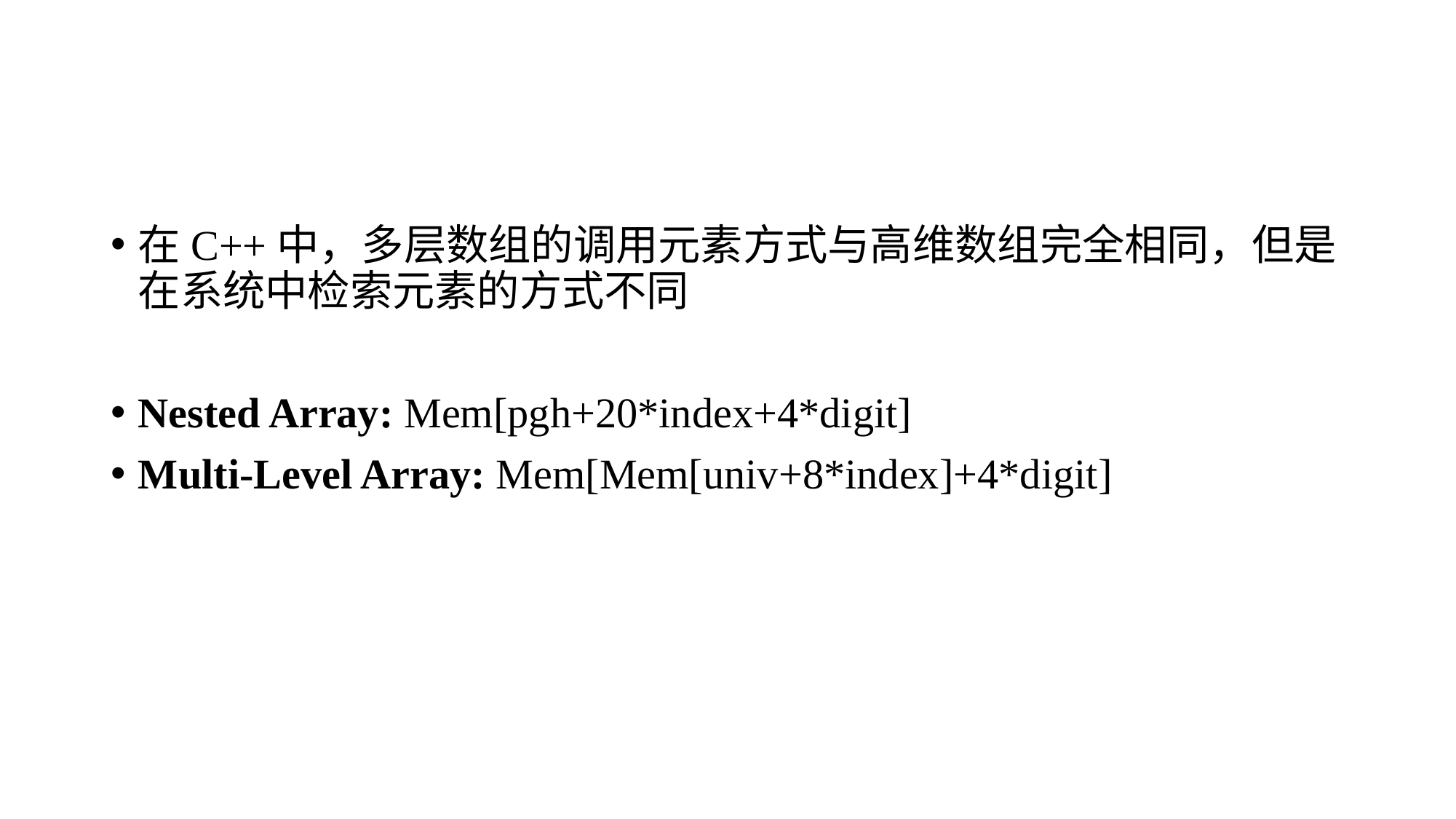

#
在C++中，多层数组的调用元素方式与高维数组完全相同，但是在系统中检索元素的方式不同

Nested Array: Mem[pgh+20*index+4*digit]
Multi-Level Array: Mem[Mem[univ+8*index]+4*digit]